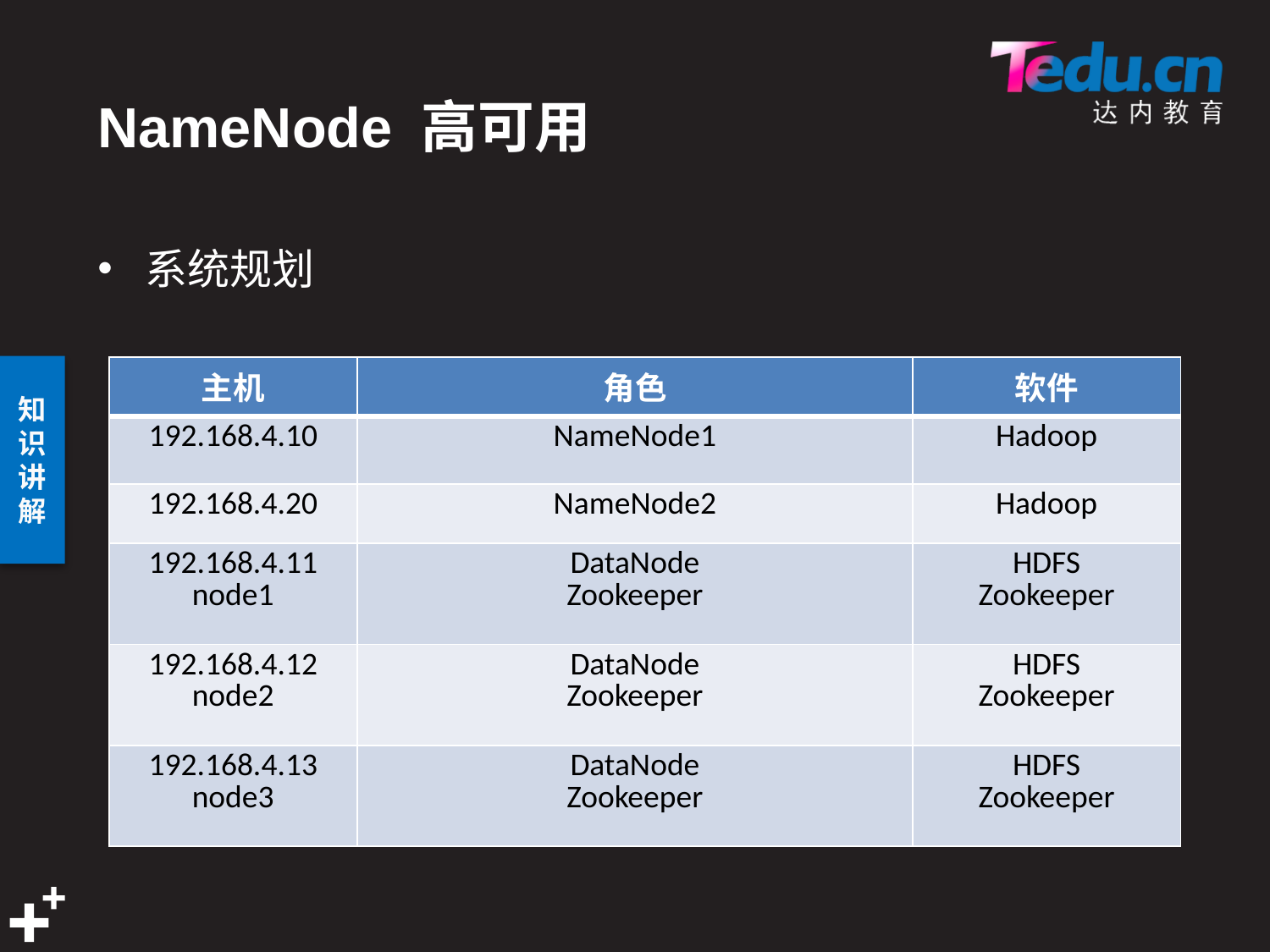

# NameNode 高可用
系统规划
| 主机 | 角色 | 软件 |
| --- | --- | --- |
| 192.168.4.10 | NameNode1 | Hadoop |
| 192.168.4.20 | NameNode2 | Hadoop |
| 192.168.4.11 node1 | DataNode Zookeeper | HDFS Zookeeper |
| 192.168.4.12 node2 | DataNode Zookeeper | HDFS Zookeeper |
| 192.168.4.13 node3 | DataNode Zookeeper | HDFS Zookeeper |